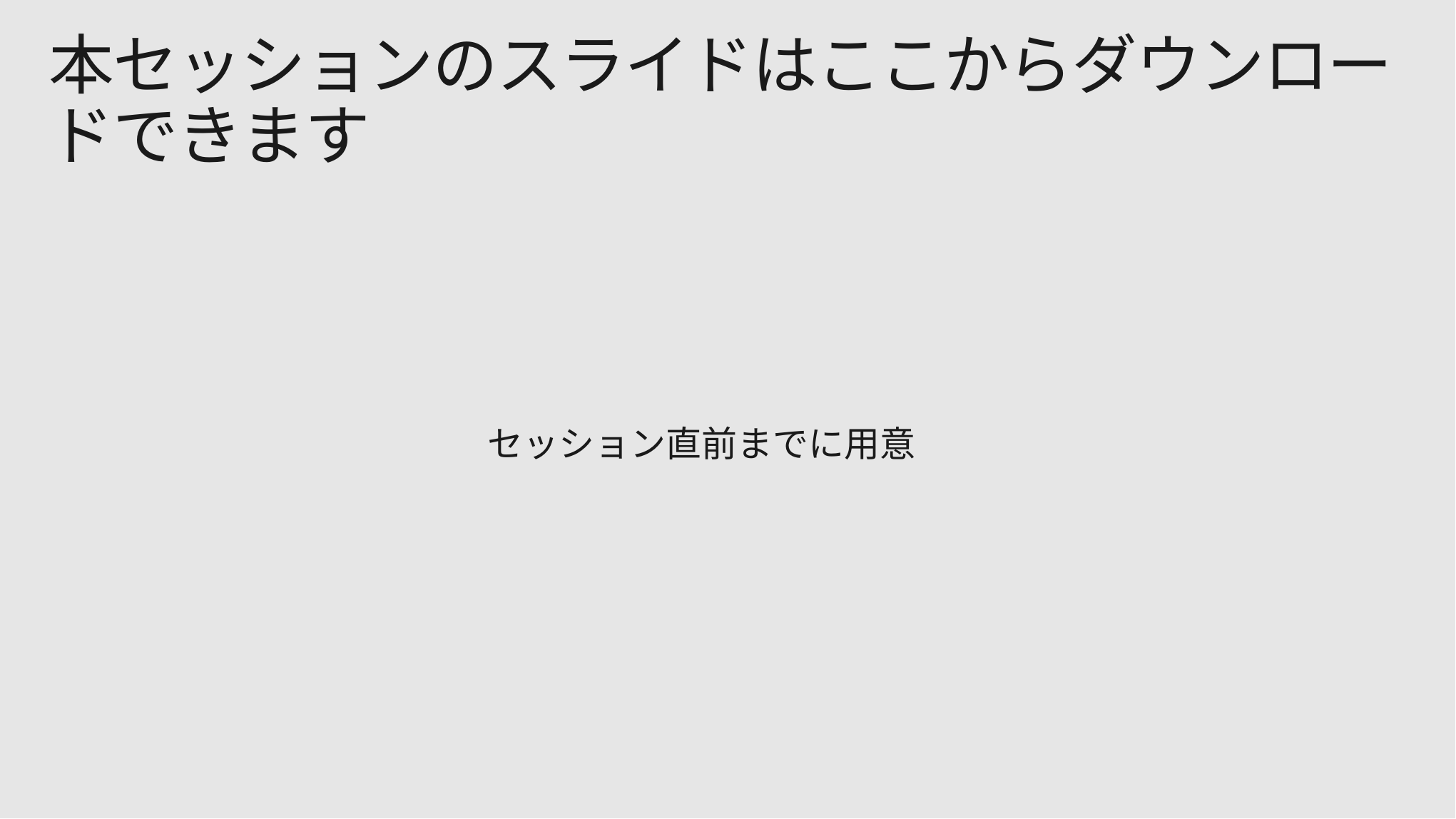

# 本セッションのスライドはここからダウンロードできます
セッション直前までに用意